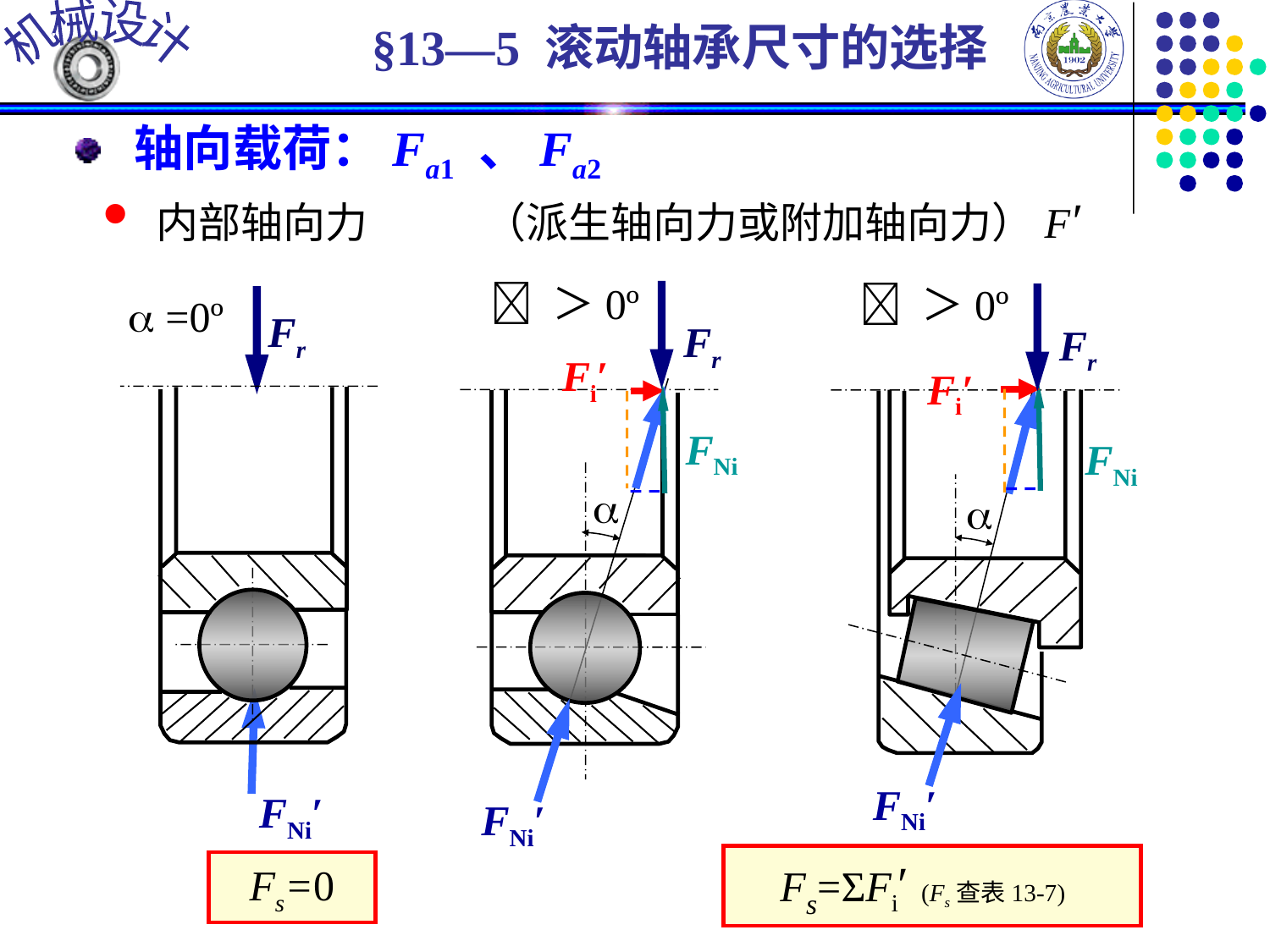

§13—5 滚动轴承尺寸的选择
  轴向载荷：Fa1 、Fa2
 内部轴向力	（派生轴向力或附加轴向力）F′
α ＞0º
α ＞0º

Fr

Fr
α =0º

Fr
Fi′

Fi′

FNi

FNi

α

α

FNi′

FNi′

FNi′
Fs=ΣFi′ (Fs查表13-7)
Fs=0